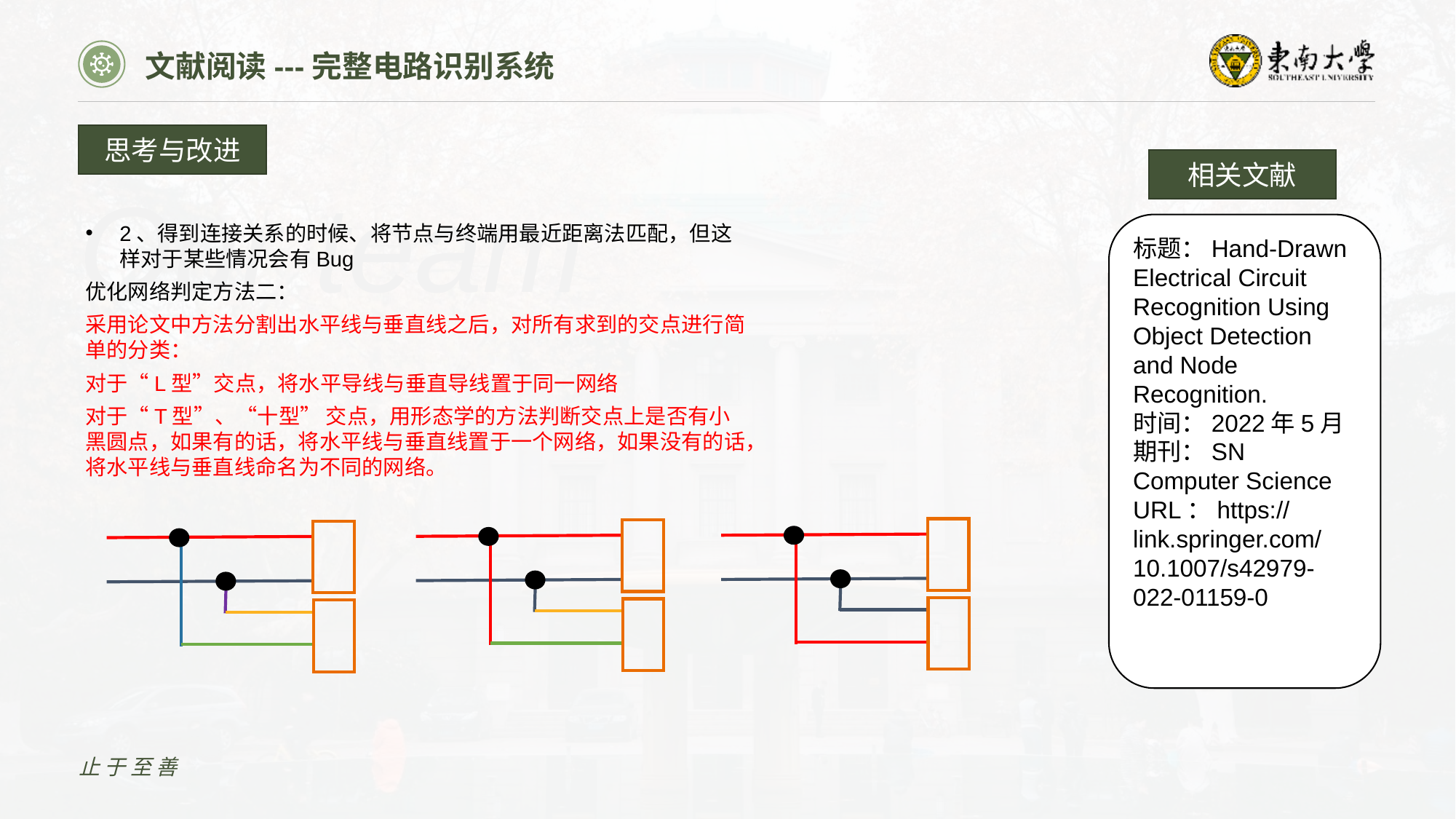

文献阅读---完整电路识别系统
思考与改进
相关文献
2、得到连接关系的时候、将节点与终端用最近距离法匹配，但这样对于某些情况会有Bug
优化网络判定方法二：
采用论文中方法分割出水平线与垂直线之后，对所有求到的交点进行简单的分类：
对于“L型”交点，将水平导线与垂直导线置于同一网络
对于“T型”、“十型” 交点，用形态学的方法判断交点上是否有小黑圆点，如果有的话，将水平线与垂直线置于一个网络，如果没有的话，将水平线与垂直线命名为不同的网络。

标题：Hand-Drawn Electrical Circuit Recognition Using Object Detection and Node Recognition.
时间：2022年5月
期刊：SN Computer Science
URL：https://link.springer.com/10.1007/s42979-022-01159-0

止于至善